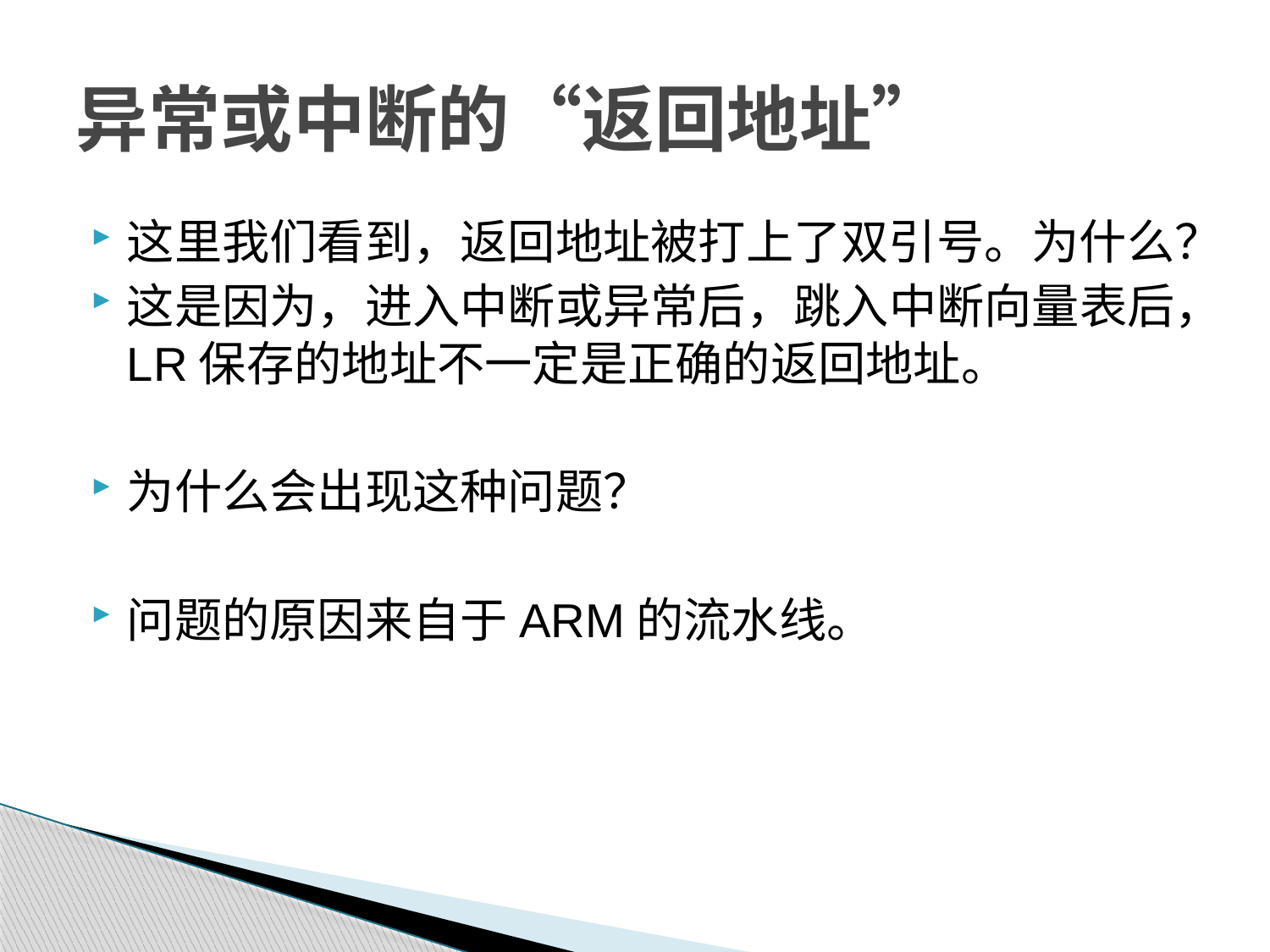

# 异常或中断的“返回地址”
这里我们看到，返回地址被打上了双引号。为什么？
这是因为，进入中断或异常后，跳入中断向量表后，LR保存的地址不一定是正确的返回地址。

为什么会出现这种问题？

问题的原因来自于ARM的流水线。